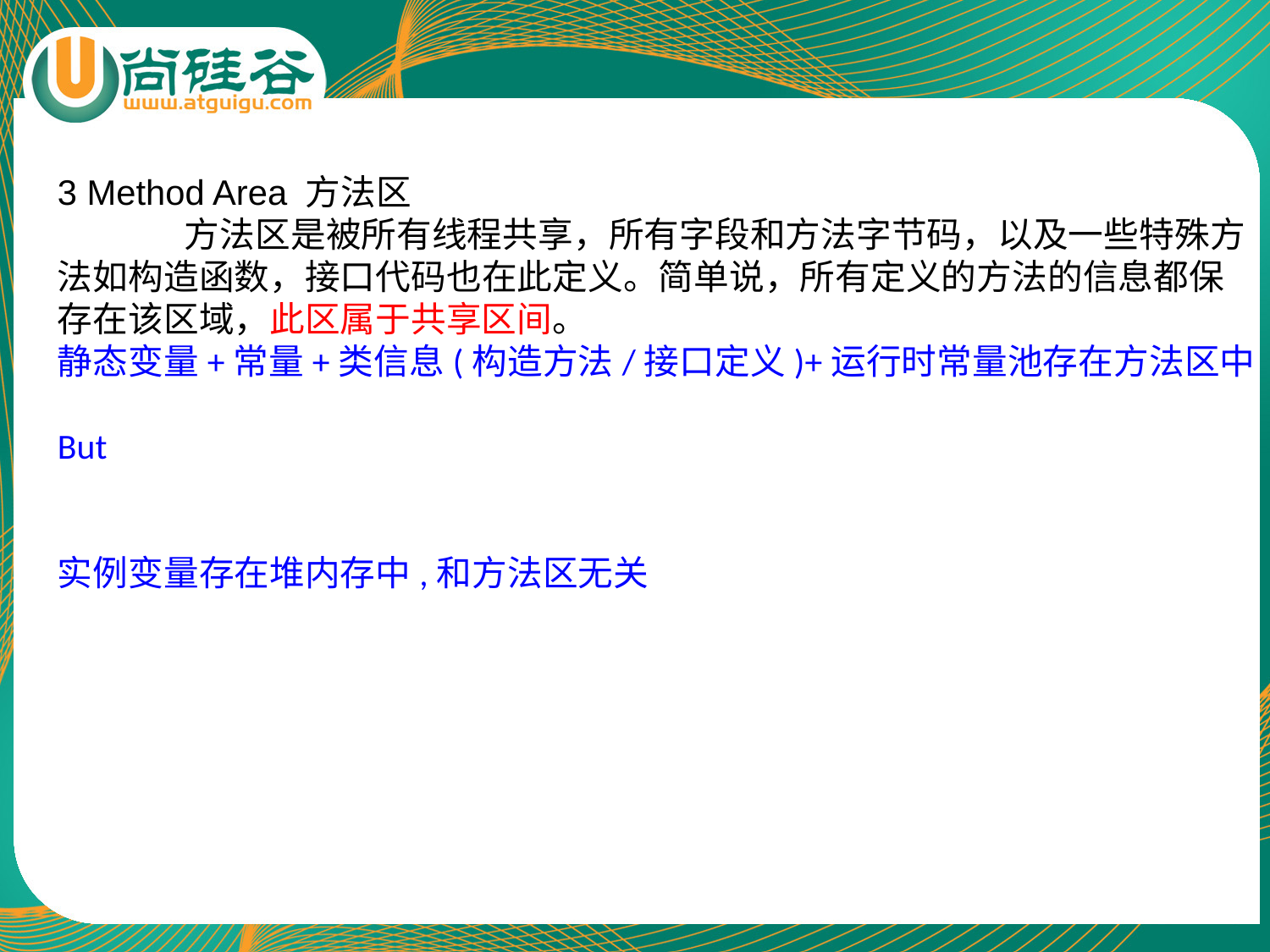

3 Method Area 方法区
	方法区是被所有线程共享，所有字段和方法字节码，以及一些特殊方法如构造函数，接口代码也在此定义。简单说，所有定义的方法的信息都保存在该区域，此区属于共享区间。
静态变量+常量+类信息(构造方法/接口定义)+运行时常量池存在方法区中

But

实例变量存在堆内存中,和方法区无关